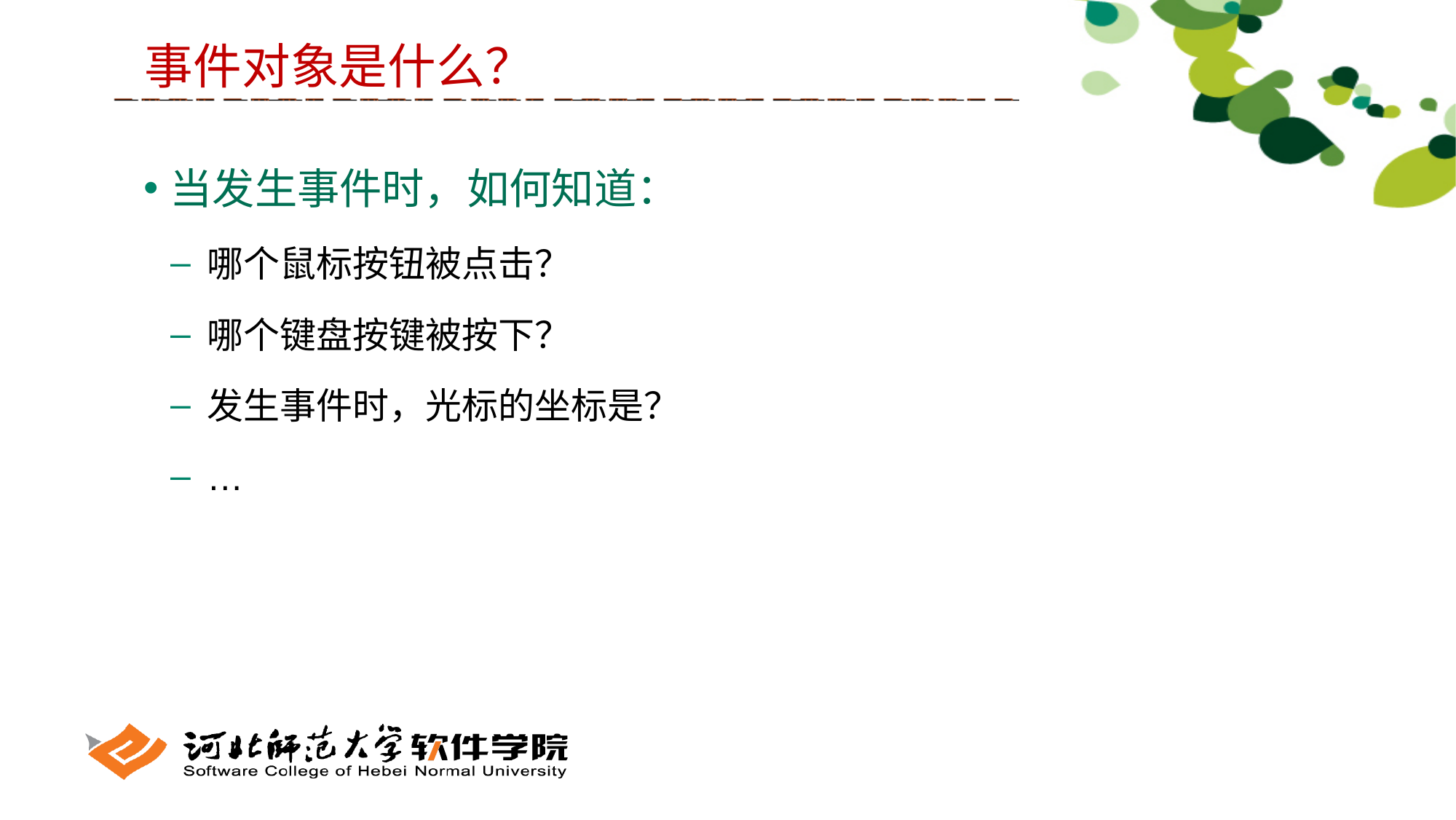

事件对象是什么？
当发生事件时，如何知道：
哪个鼠标按钮被点击？
哪个键盘按键被按下？
发生事件时，光标的坐标是？
…